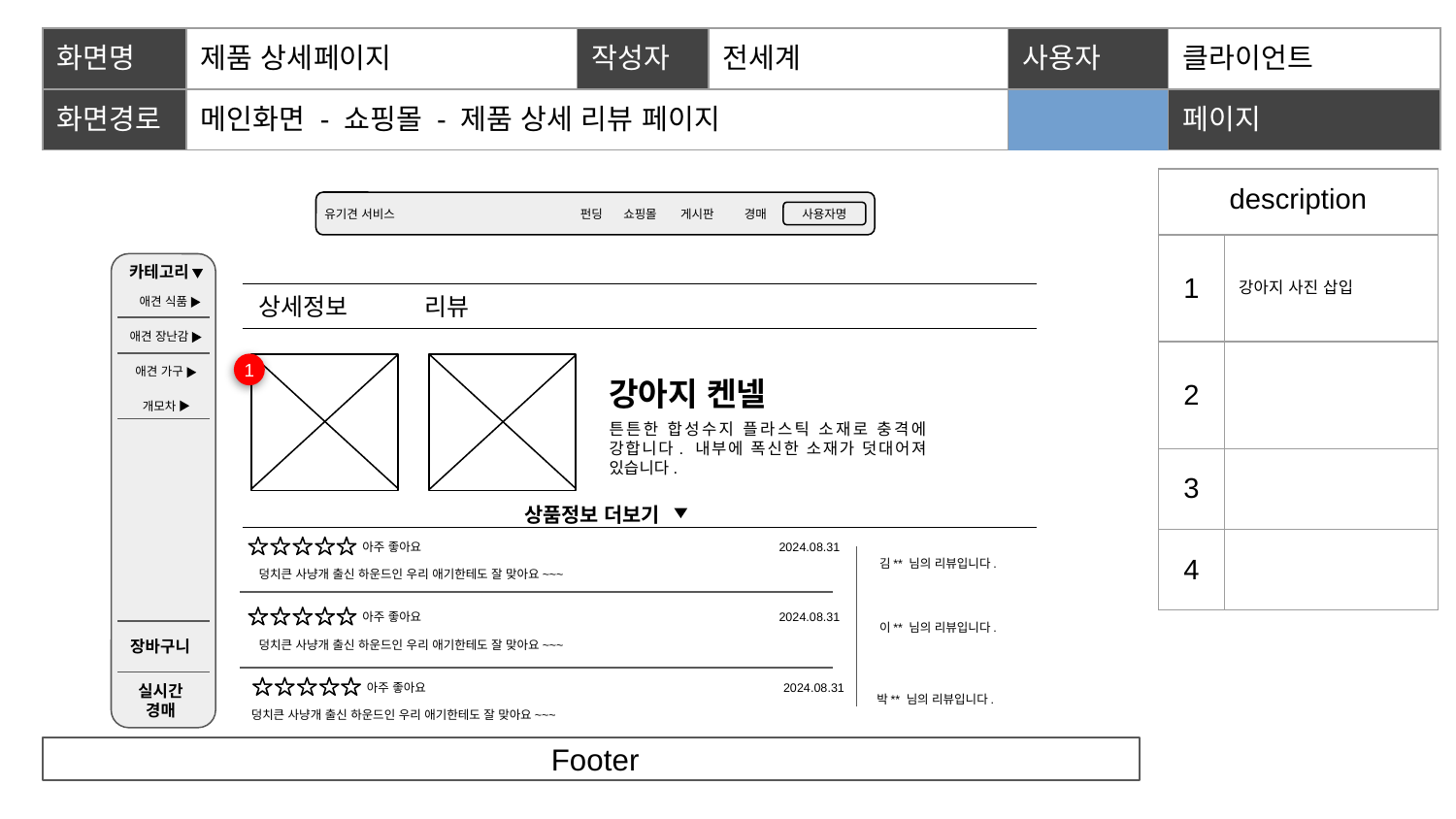

| 화면명 | 제품 상세페이지 | 작성자 | 전세계 |  | 사용자 | 클라이언트 |
| --- | --- | --- | --- | --- | --- | --- |
| 화면경로 | 메인화면 - 쇼핑몰 - 제품 상세 리뷰 페이지 |  |  |  | 페이지 | 10 |
| description |  |
| --- | --- |
| 1 | 강아지 사진 삽입 |
| 2 |  |
| 3 |  |
| 4 |  |

유기견 서비스
펀딩
쇼핑몰
게시판
경매
사용자명

카테고리

애견 식품
상세정보
리뷰

애견 장난감

1
애견 가구

강아지 켄넬
개모차
튼튼한 합성수지 플라스틱 소재로 충격에 강합니다. 내부에 폭신한 소재가 덧대어져 있습니다.

상품정보 더보기

아주 좋아요
2024.08.31

김** 님의 리뷰입니다.
덩치큰 사냥개 출신 하운드인 우리 애기한테도 잘 맞아요~~~
아주 좋아요
2024.08.31

이** 님의 리뷰입니다.
덩치큰 사냥개 출신 하운드인 우리 애기한테도 잘 맞아요~~~
장바구니
아주 좋아요
2024.08.31

박** 님의 리뷰입니다.
실시간 경매
덩치큰 사냥개 출신 하운드인 우리 애기한테도 잘 맞아요~~~
 Footer